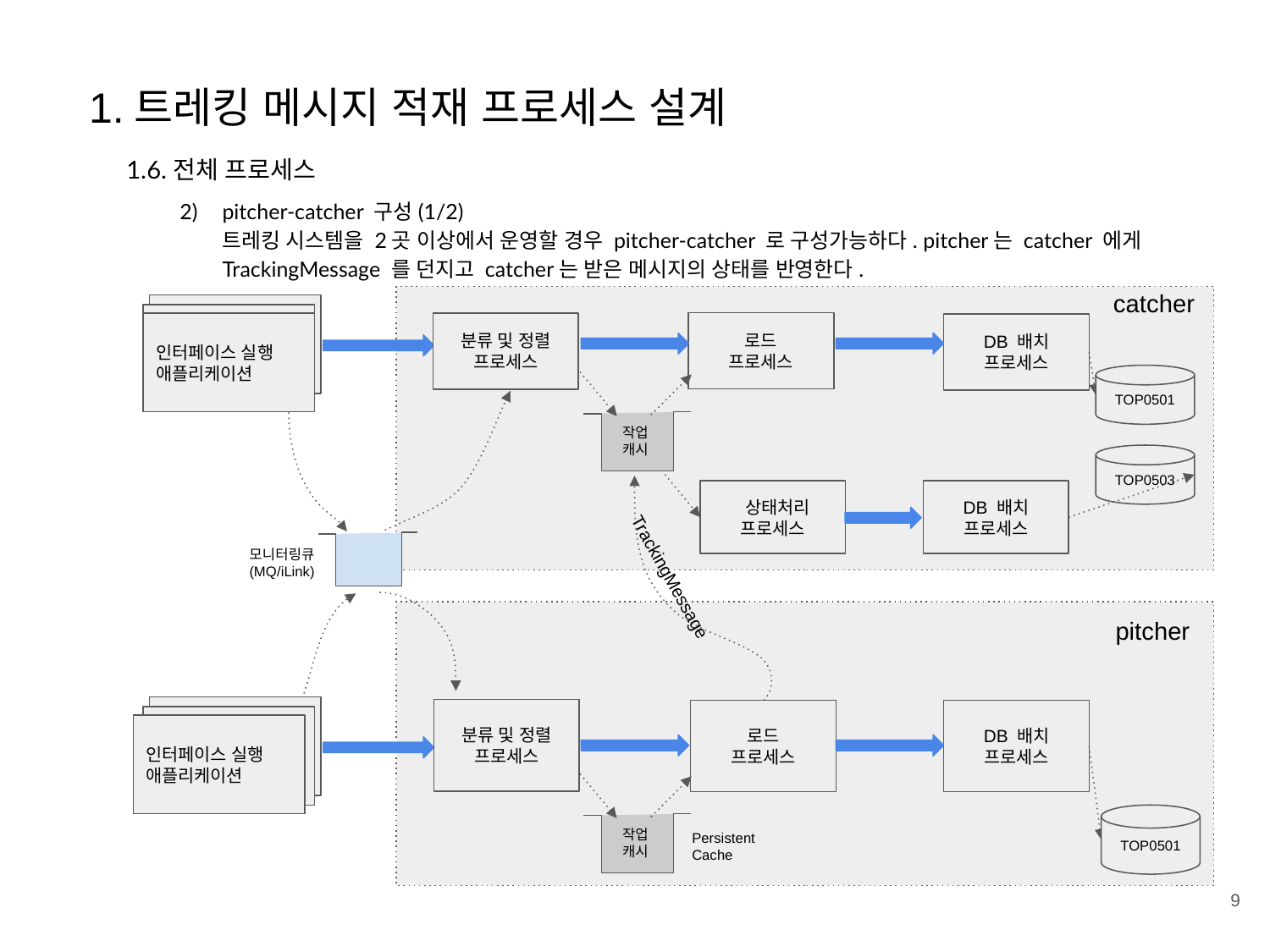

1.트레킹 메시지 적재 프로세스 설계
1.6.전체 프로세스
pitcher-catcher 구성(1/2)
트레킹 시스템을 2곳 이상에서 운영할 경우 pitcher-catcher 로 구성가능하다. pitcher는 catcher 에게 TrackingMessage 를 던지고 catcher는 받은 메시지의 상태를 반영한다.
catcher

인터페이스 실행 애플리케이션
인터페이스 실행 애플리케이션
로드
프로세스
분류 및 정렬
프로세스
인터페이스 실행 애플리케이션
DB 배치
프로세스

TOP0501

작업
캐시

TOP0503

 상태처리
프로세스
DB 배치
프로세스

모니터링큐
(MQ/iLink)
TrackingMessage

pitcher
인터페이스 실행 애플리케이션
분류 및 정렬
프로세스
로드
프로세스
DB 배치
프로세스
인터페이스 실행 애플리케이션
인터페이스 실행 애플리케이션

TOP0501
작업
캐시

Persistent Cache
9